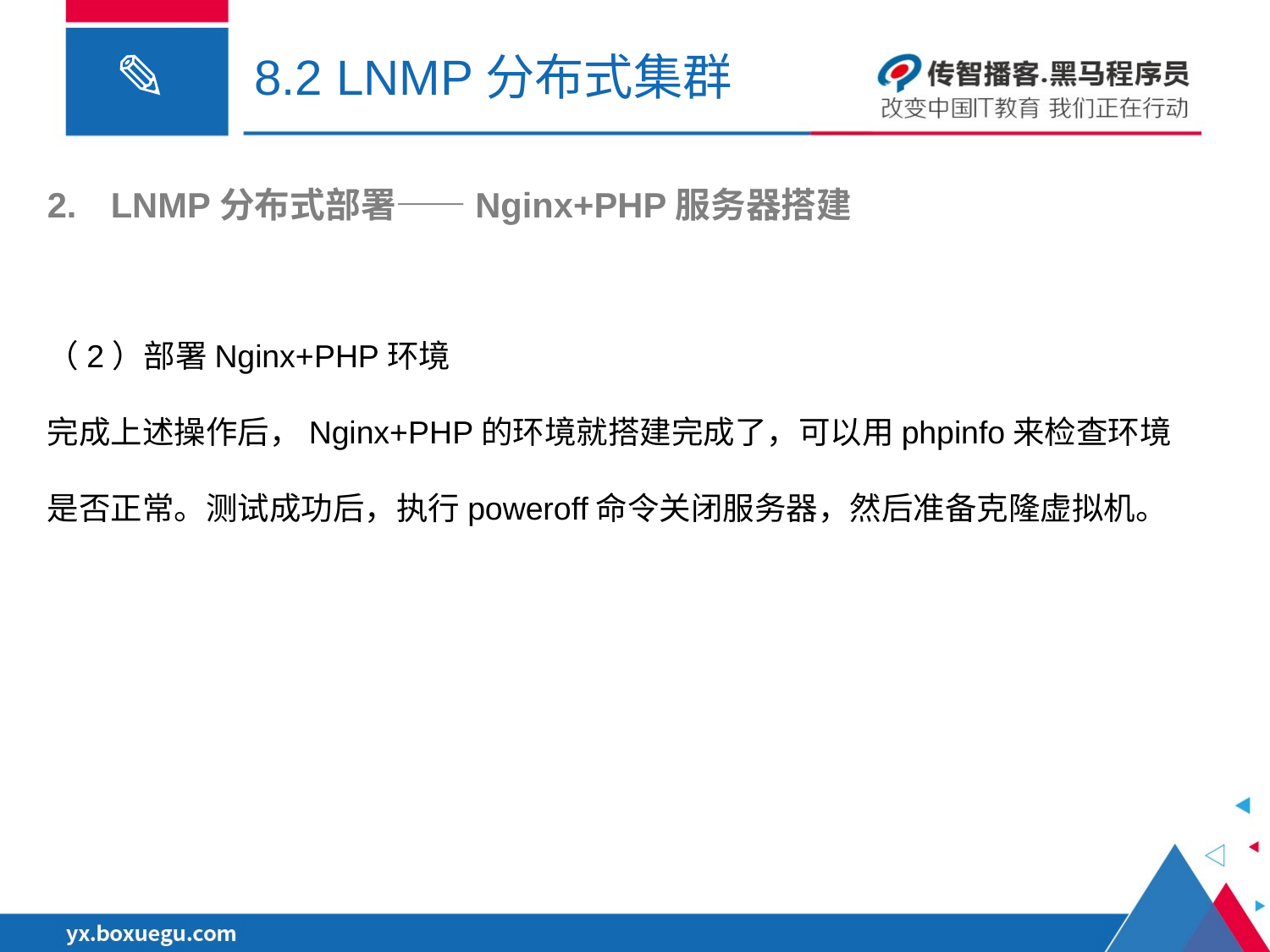

# 8.2 LNMP分布式集群
LNMP分布式部署——Nginx+PHP服务器搭建
（2）部署Nginx+PHP环境
完成上述操作后，Nginx+PHP的环境就搭建完成了，可以用phpinfo来检查环境是否正常。测试成功后，执行poweroff命令关闭服务器，然后准备克隆虚拟机。